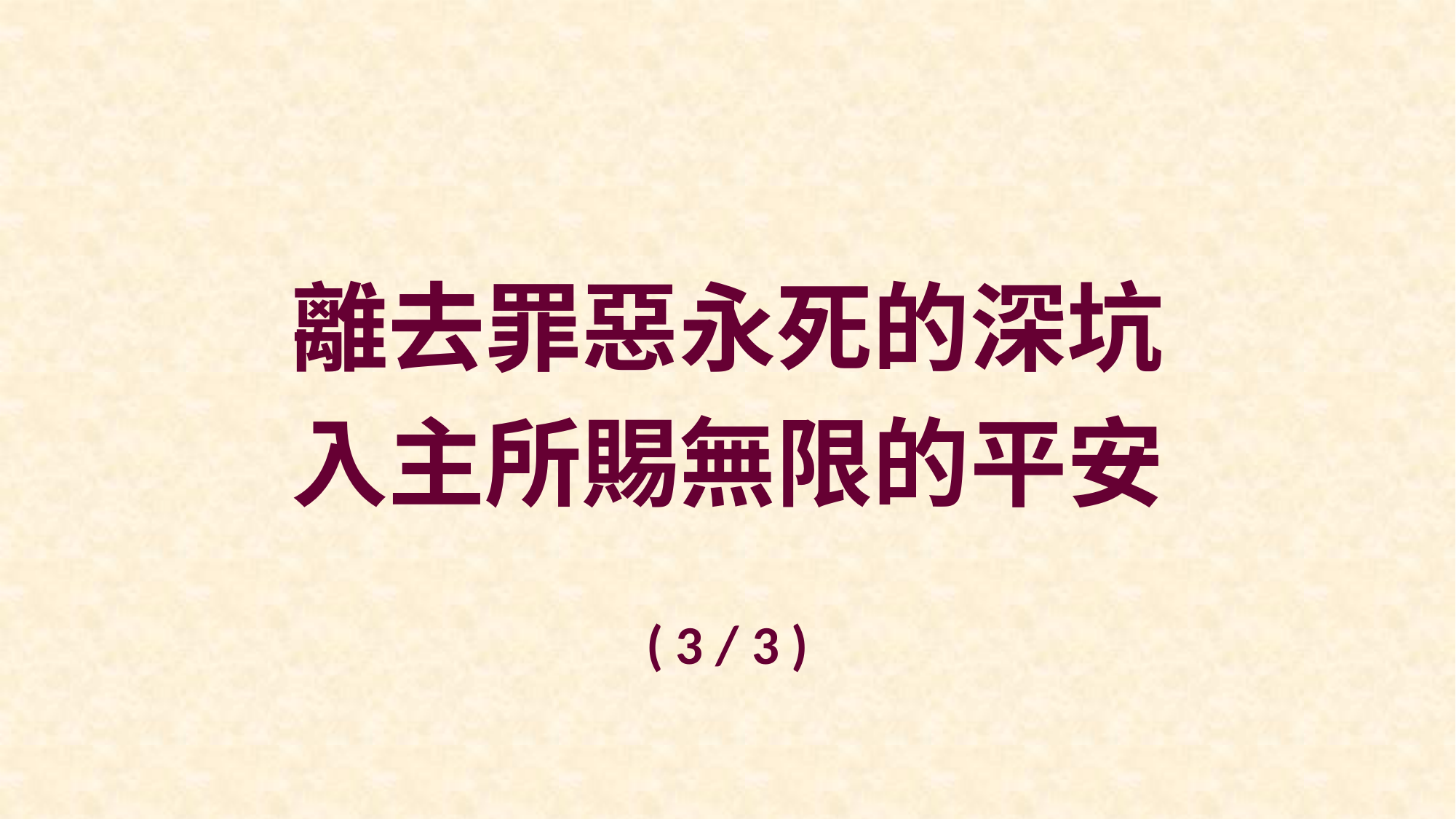

離去罪惡永死的深坑
入主所賜無限的平安
( 3 / 3 )